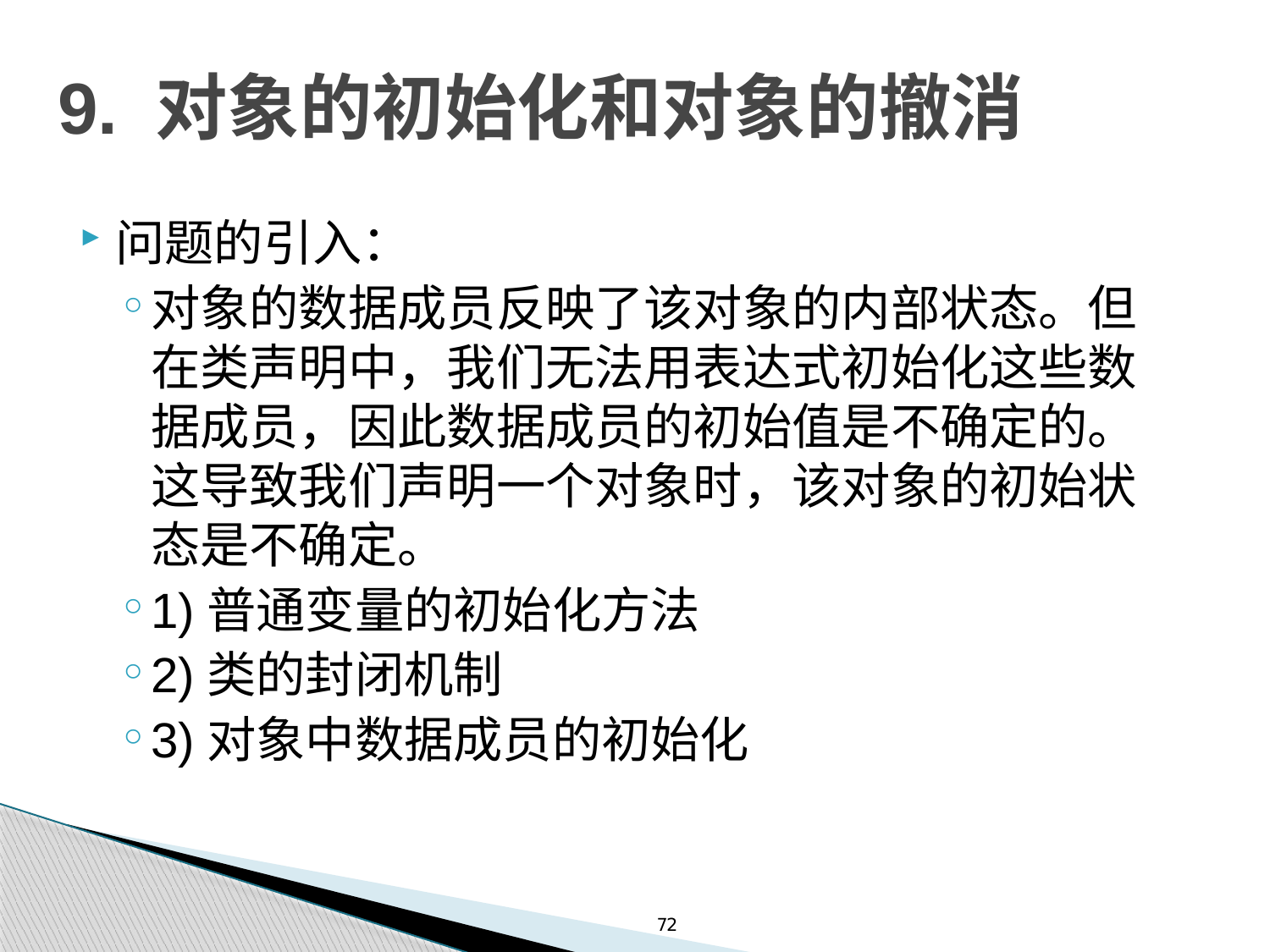

# 9. 对象的初始化和对象的撤消
问题的引入：
对象的数据成员反映了该对象的内部状态。但在类声明中，我们无法用表达式初始化这些数据成员，因此数据成员的初始值是不确定的。这导致我们声明一个对象时，该对象的初始状态是不确定。
1)普通变量的初始化方法
2)类的封闭机制
3)对象中数据成员的初始化
72